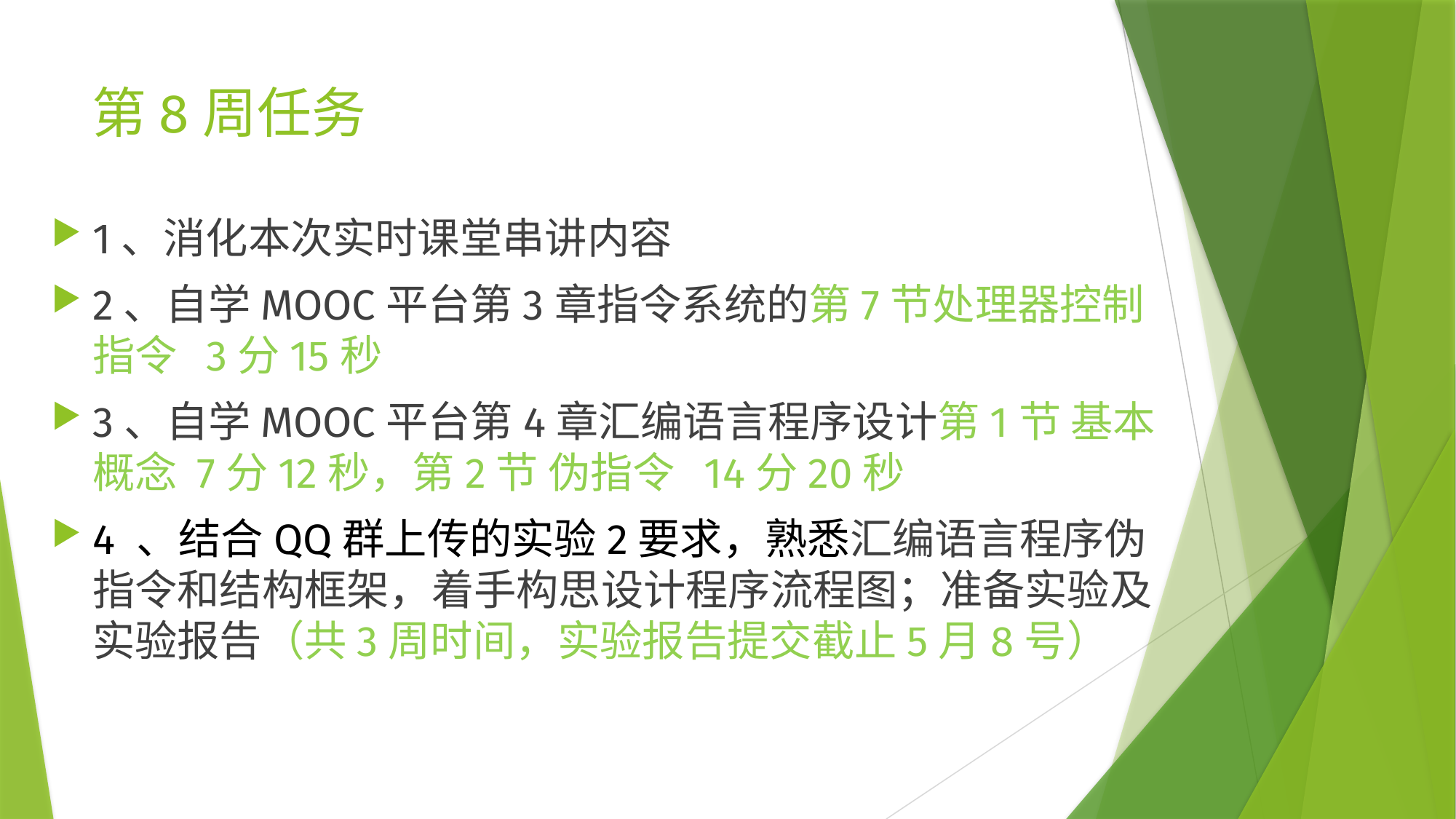

# 第8周任务
1、消化本次实时课堂串讲内容
2、自学MOOC平台第3章指令系统的第7节处理器控制指令  3分15秒
3、自学MOOC平台第4章汇编语言程序设计第1节 基本概念 7分12秒，第2节 伪指令  14分20秒
4 、结合QQ群上传的实验2要求，熟悉汇编语言程序伪指令和结构框架，着手构思设计程序流程图；准备实验及实验报告（共3周时间，实验报告提交截止5月8号）